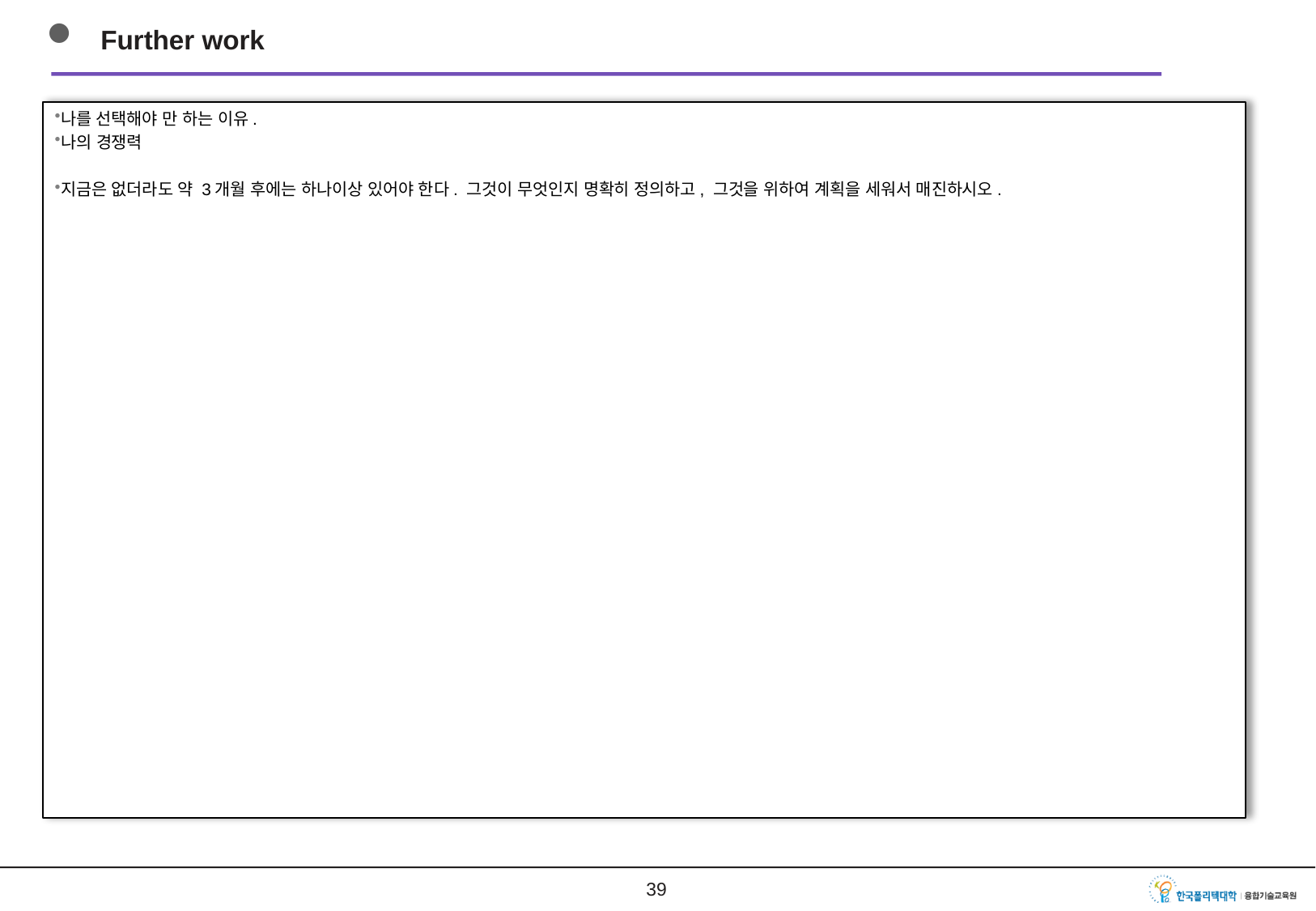

Further work
나를 선택해야 만 하는 이유.
나의 경쟁력

지금은 없더라도 약 3개월 후에는 하나이상 있어야 한다. 그것이 무엇인지 명확히 정의하고, 그것을 위하여 계획을 세워서 매진하시오.

39